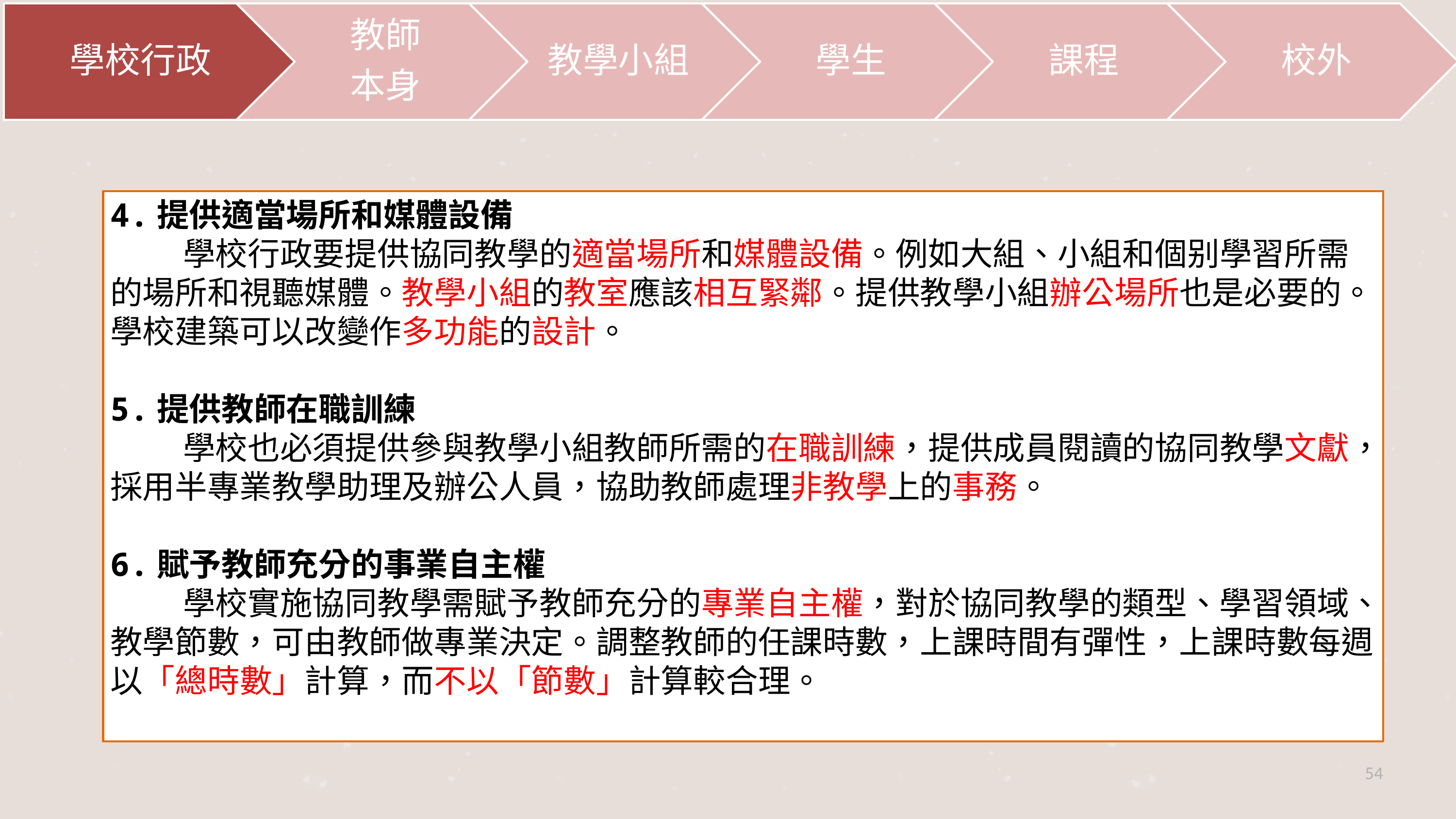

學校行政
教師
本身
教學小組
學生
課程
校外
4.提供適當場所和媒體設備
	學校行政要提供協同教學的適當場所和媒體設備。例如大組、小組和個别學習所需的場所和視聽媒體。教學小組的教室應該相互緊鄰。提供教學小組辦公場所也是必要的。學校建築可以改變作多功能的設計。

5.提供教師在職訓練
	學校也必須提供參與教學小組教師所需的在職訓練，提供成員閱讀的協同教學文獻，採用半專業教學助理及辦公人員，協助教師處理非教學上的事務。

6.賦予教師充分的事業自主權
	學校實施協同教學需賦予教師充分的專業自主權，對於協同教學的類型、學習領域、教學節數，可由教師做專業決定。調整教師的任課時數，上課時間有彈性，上課時數每週以「總時數」計算，而不以「節數」計算較合理。

54